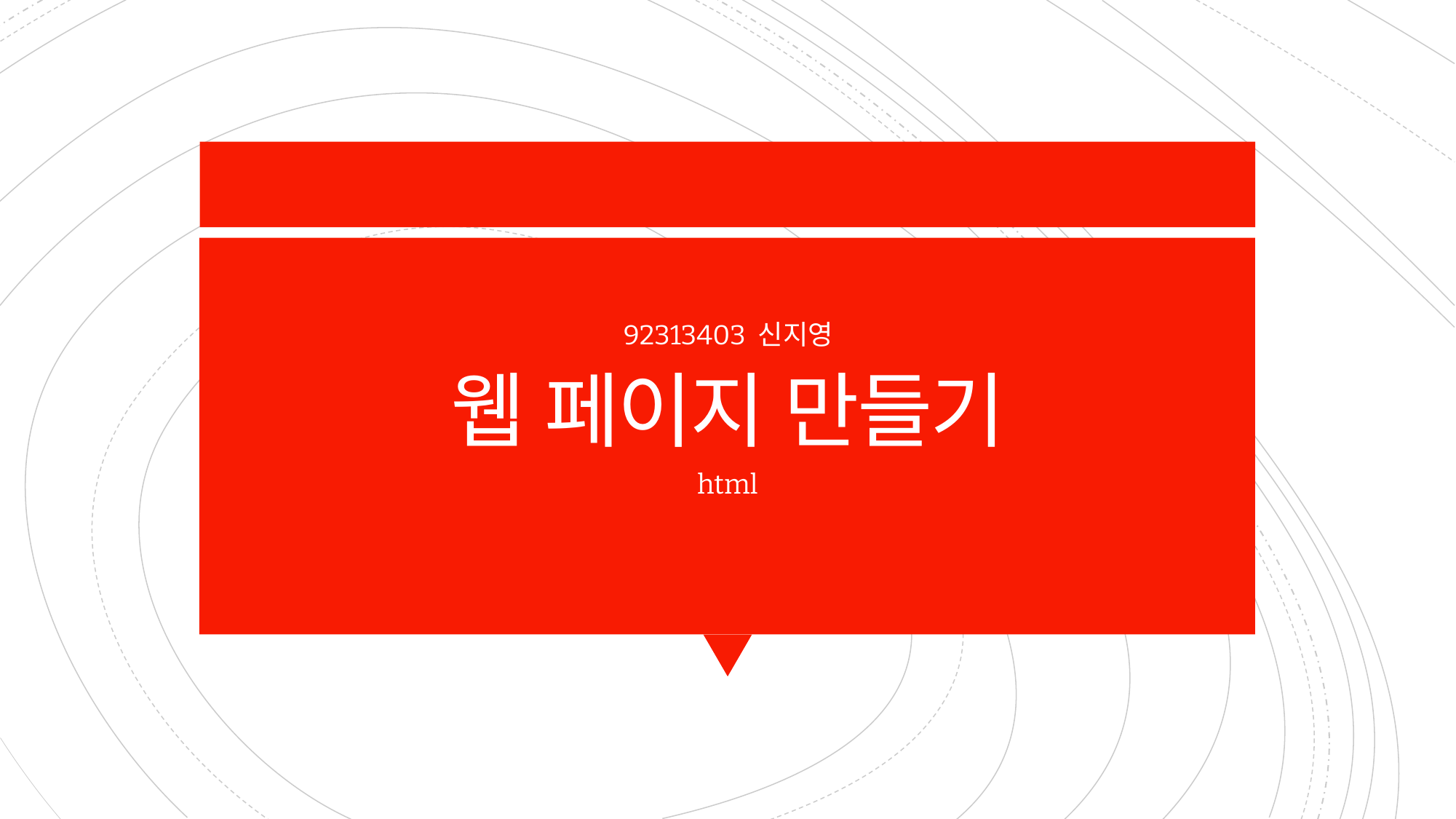

# 웹 페이지 만들기
92313403 신지영
html